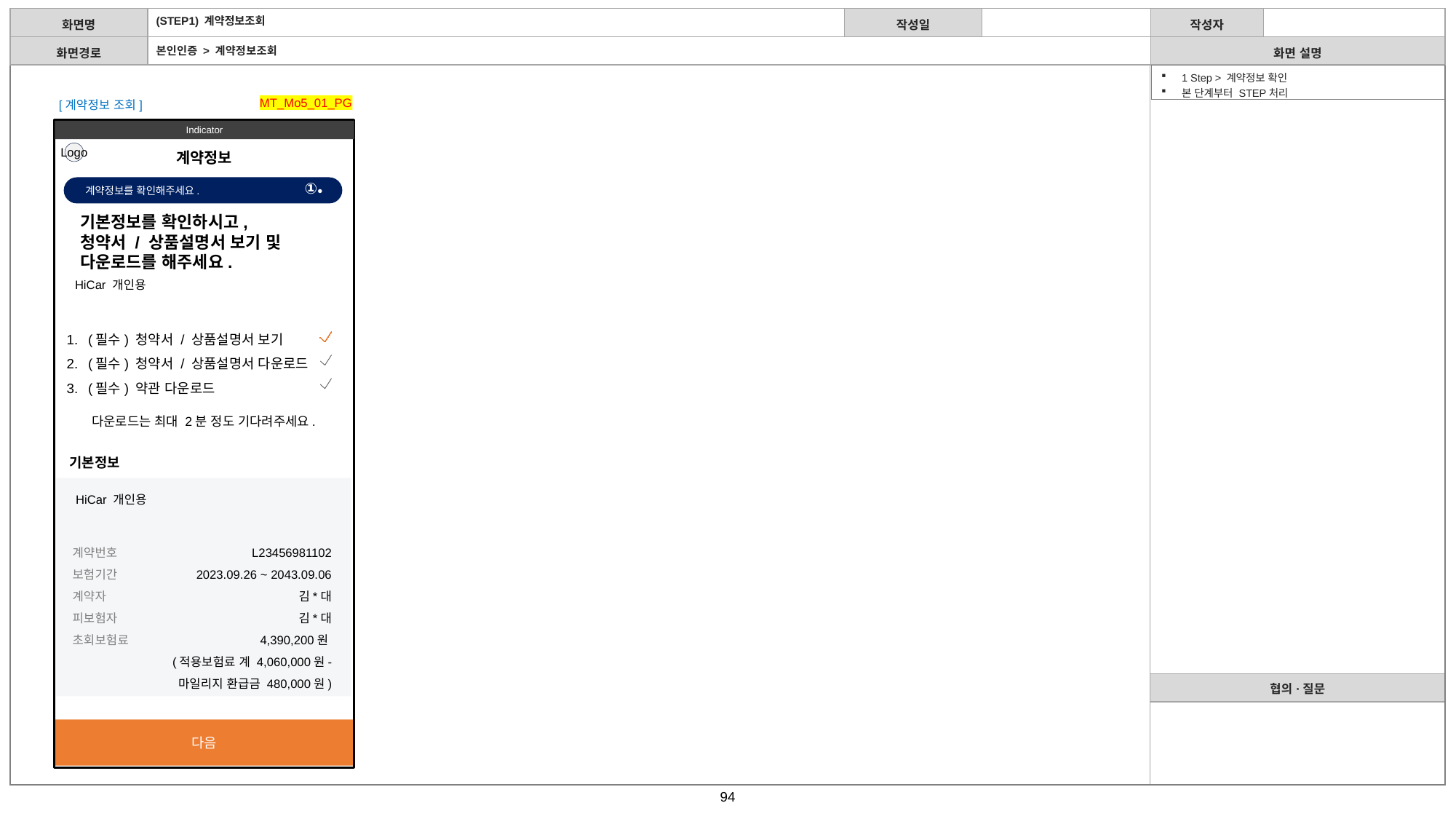

(STEP1) 계약정보조회

본인인증 > 계약정보조회
| 1 Step > 계약정보 확인 본 단계부터 STEP처리 |
| --- |
MT_Mo5_01_PG
[계약정보 조회]

Indicator
다음
Logo
계약정보

①●
계약정보를 확인해주세요.
기본정보를 확인하시고,
청약서 / 상품설명서 보기 및
다운로드를 해주세요.
HiCar 개인용
(필수) 청약서 / 상품설명서 보기
(필수) 청약서 / 상품설명서 다운로드
(필수) 약관 다운로드

다운로드는 최대 2분 정도 기다려주세요.
기본정보

HiCar 개인용
계약번호
보험기간
계약자
피보험자
초회보험료
L23456981102
2023.09.26 ~ 2043.09.06
김*대
김*대
4,390,200원
(적용보험료 계 4,060,000원-
마일리지 환급금 480,000원)